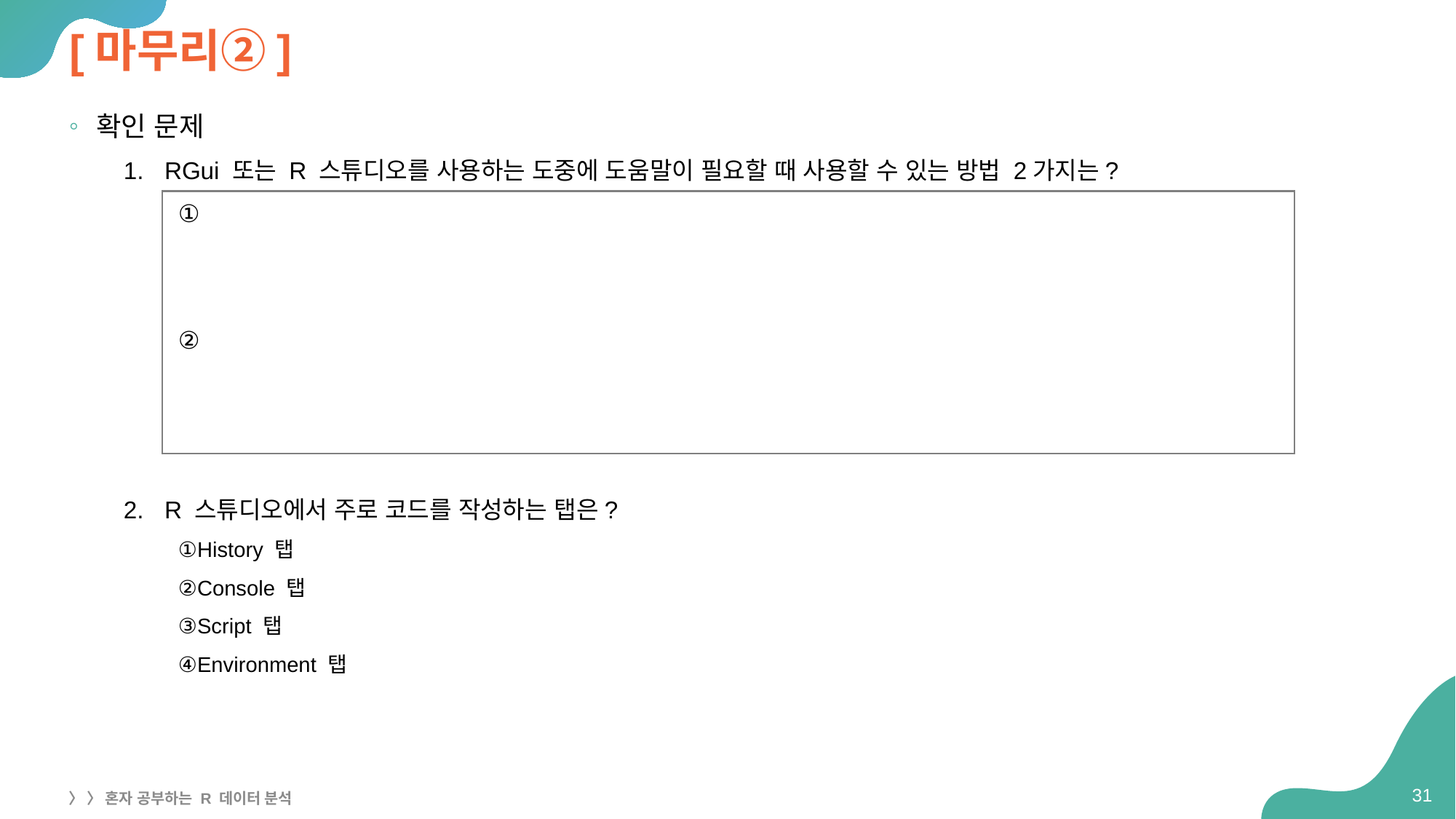

# [마무리②]
확인 문제
RGui 또는 R 스튜디오를 사용하는 도중에 도움말이 필요할 때 사용할 수 있는 방법 2가지는?
①

②

R 스튜디오에서 주로 코드를 작성하는 탭은?
①History 탭
②Console 탭
③Script 탭
④Environment 탭

31
〉 〉 혼자 공부하는 R 데이터 분석